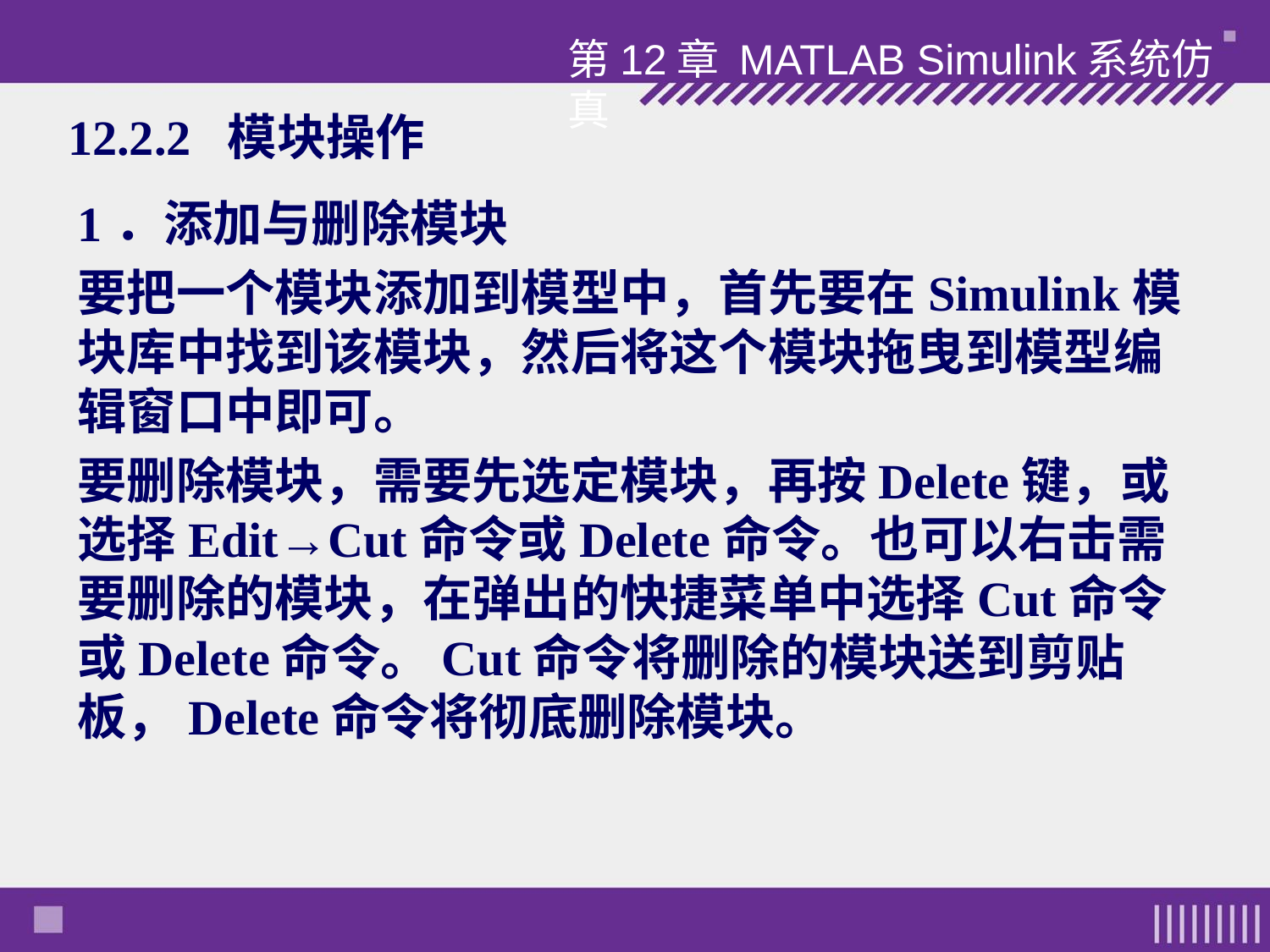

第12章 MATLAB Simulink系统仿真
# 12.2.2  模块操作
1．添加与删除模块
要把一个模块添加到模型中，首先要在Simulink模块库中找到该模块，然后将这个模块拖曳到模型编辑窗口中即可。
要删除模块，需要先选定模块，再按Delete键，或选择Edit→Cut命令或Delete命令。也可以右击需要删除的模块，在弹出的快捷菜单中选择Cut命令或Delete命令。Cut命令将删除的模块送到剪贴板，Delete命令将彻底删除模块。